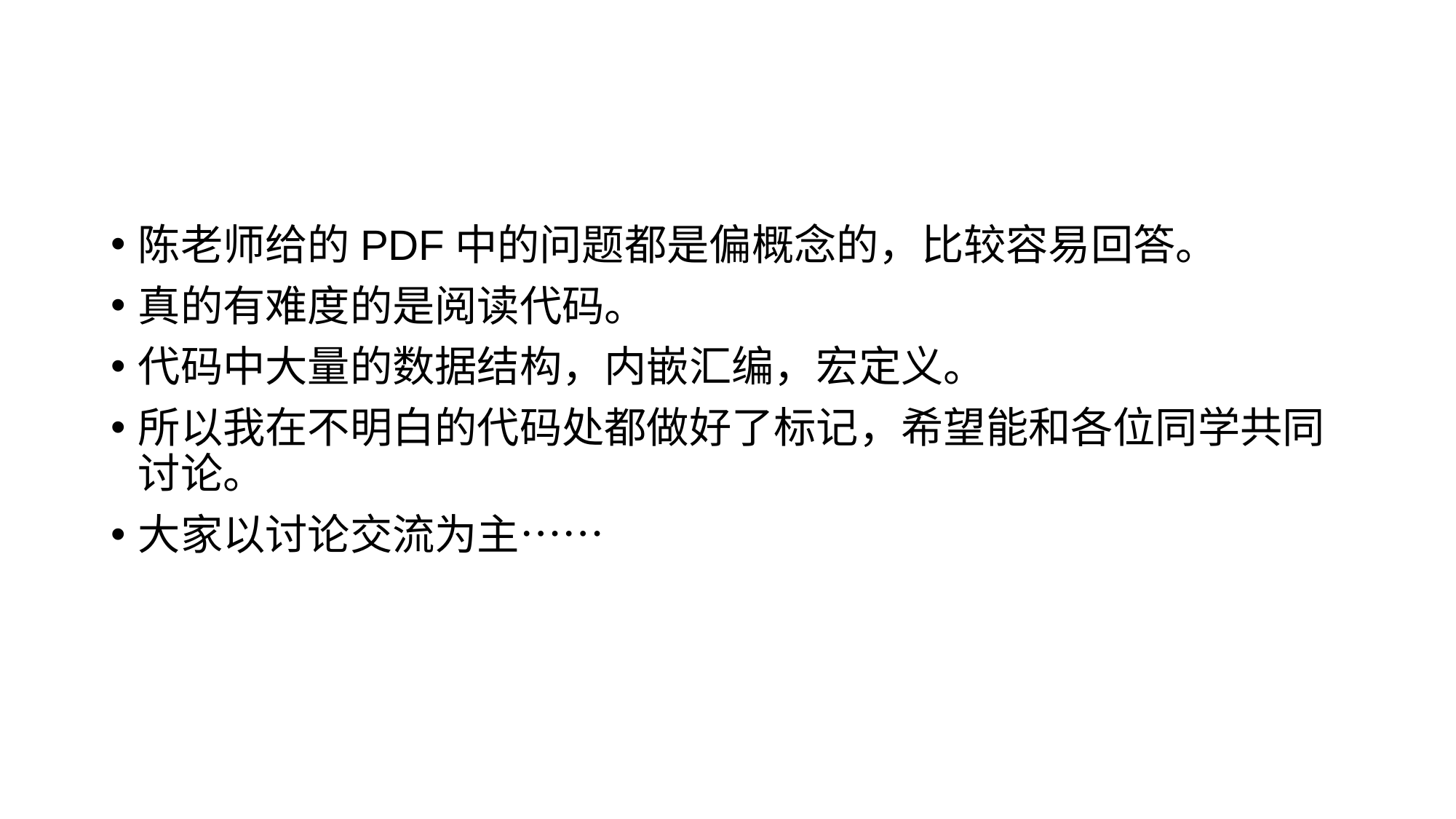

#
陈老师给的PDF中的问题都是偏概念的，比较容易回答。
真的有难度的是阅读代码。
代码中大量的数据结构，内嵌汇编，宏定义。
所以我在不明白的代码处都做好了标记，希望能和各位同学共同讨论。
大家以讨论交流为主……